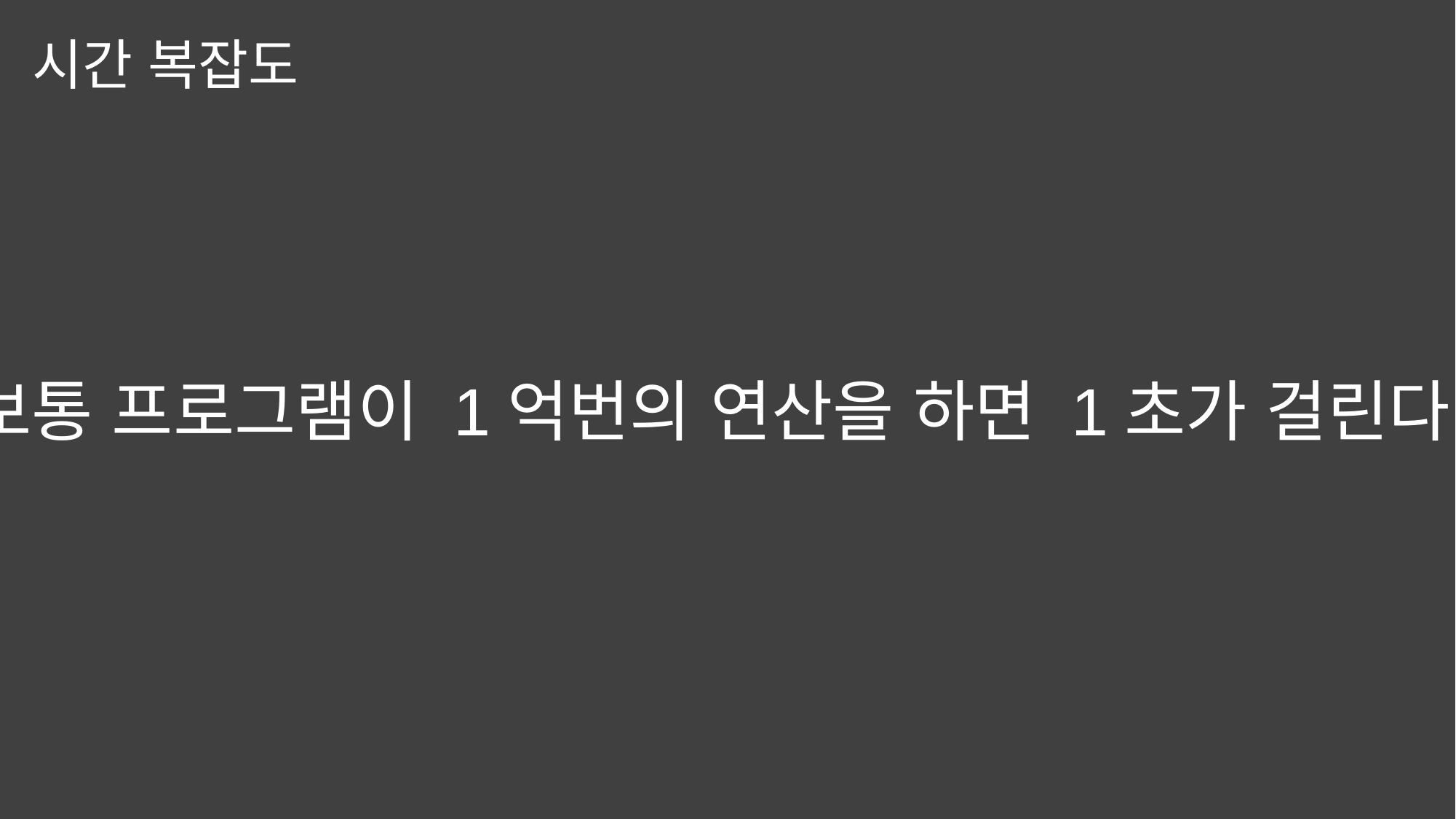

시간 복잡도
보통 프로그램이 1억번의 연산을 하면 1초가 걸린다.